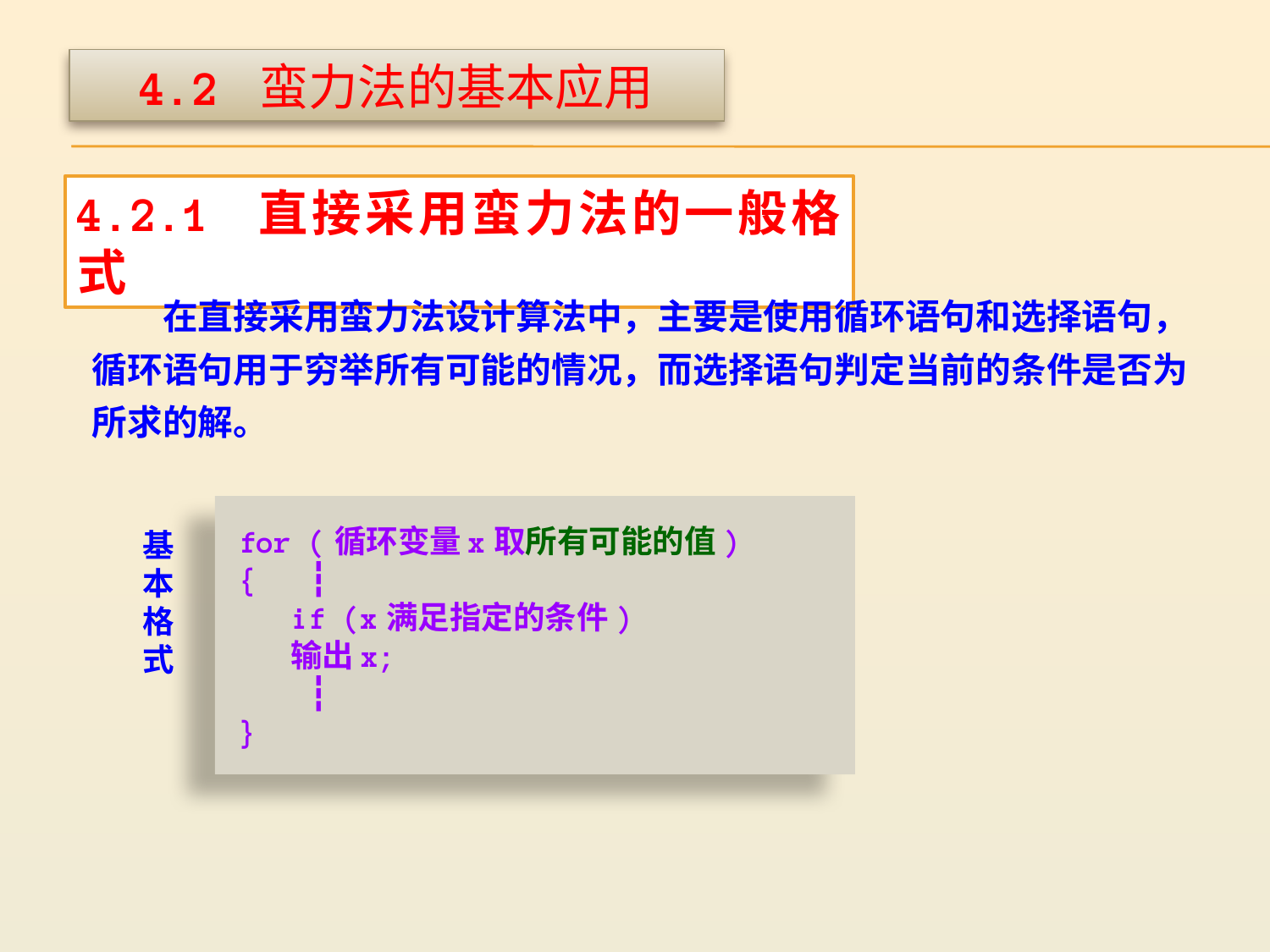

4.2 蛮力法的基本应用
4.2.1 直接采用蛮力法的一般格式
　　在直接采用蛮力法设计算法中，主要是使用循环语句和选择语句，循环语句用于穷举所有可能的情况，而选择语句判定当前的条件是否为所求的解。
for (循环变量x取所有可能的值)
{   ┇
   if (x满足指定的条件)
      输出x;
    ┇
}
基
本
格
式